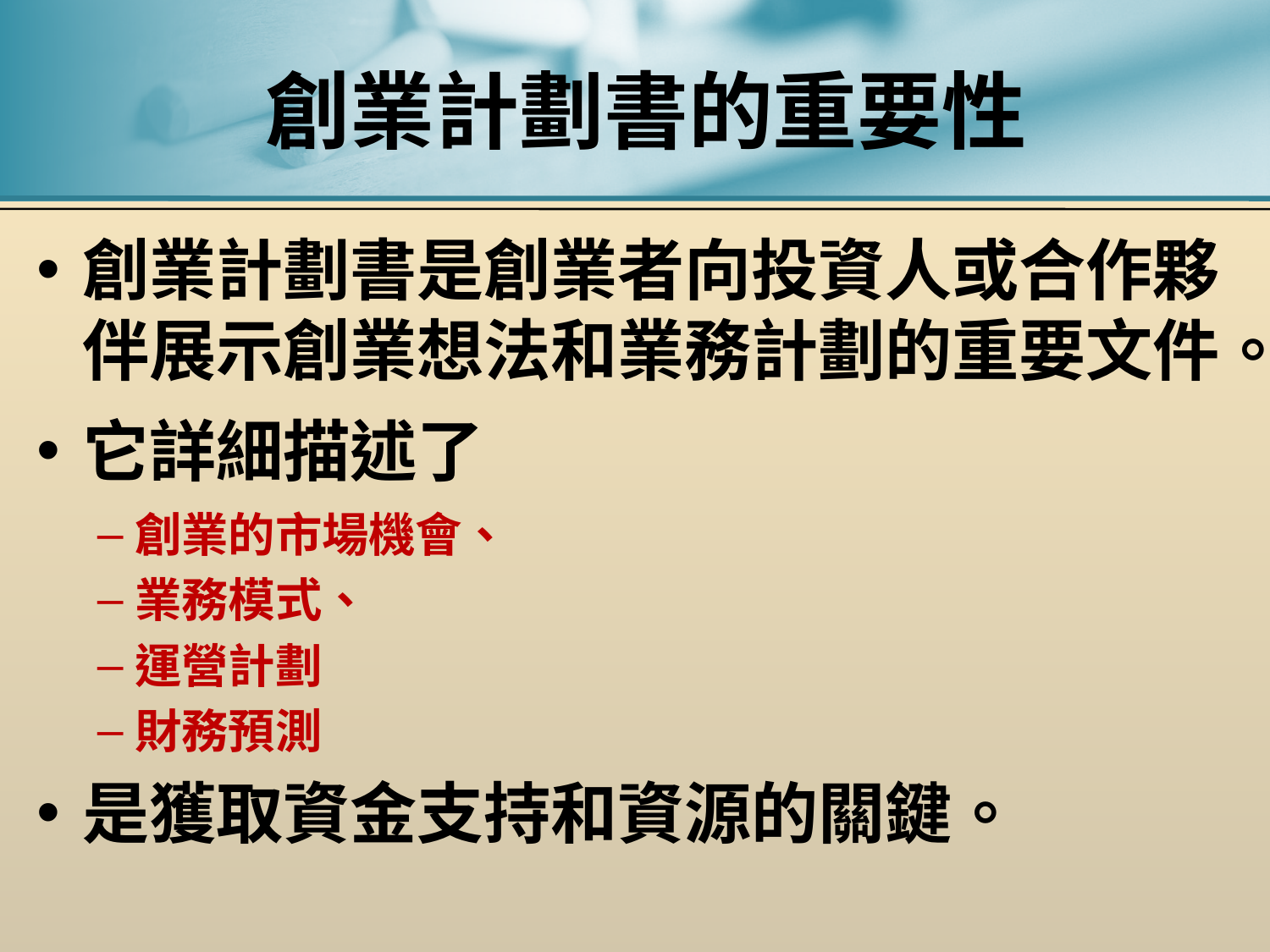

# 創業計劃書的重要性
創業計劃書是創業者向投資人或合作夥伴展示創業想法和業務計劃的重要文件。
它詳細描述了
創業的市場機會、
業務模式、
運營計劃
財務預測
是獲取資金支持和資源的關鍵。